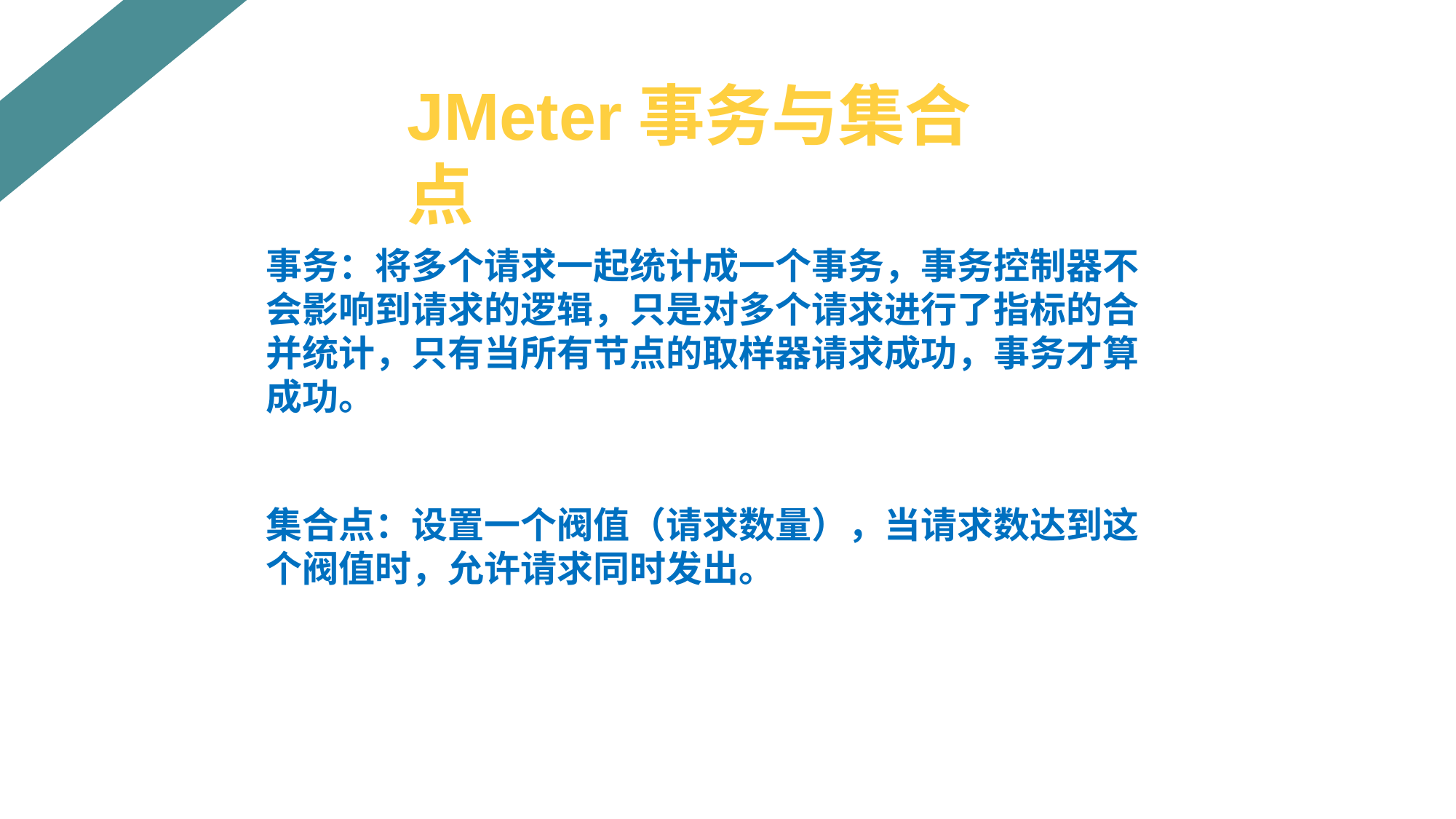

JMeter事务与集合点
事务：将多个请求一起统计成一个事务，事务控制器不会影响到请求的逻辑，只是对多个请求进行了指标的合并统计，只有当所有节点的取样器请求成功，事务才算成功。
集合点：设置一个阀值（请求数量），当请求数达到这个阀值时，允许请求同时发出。